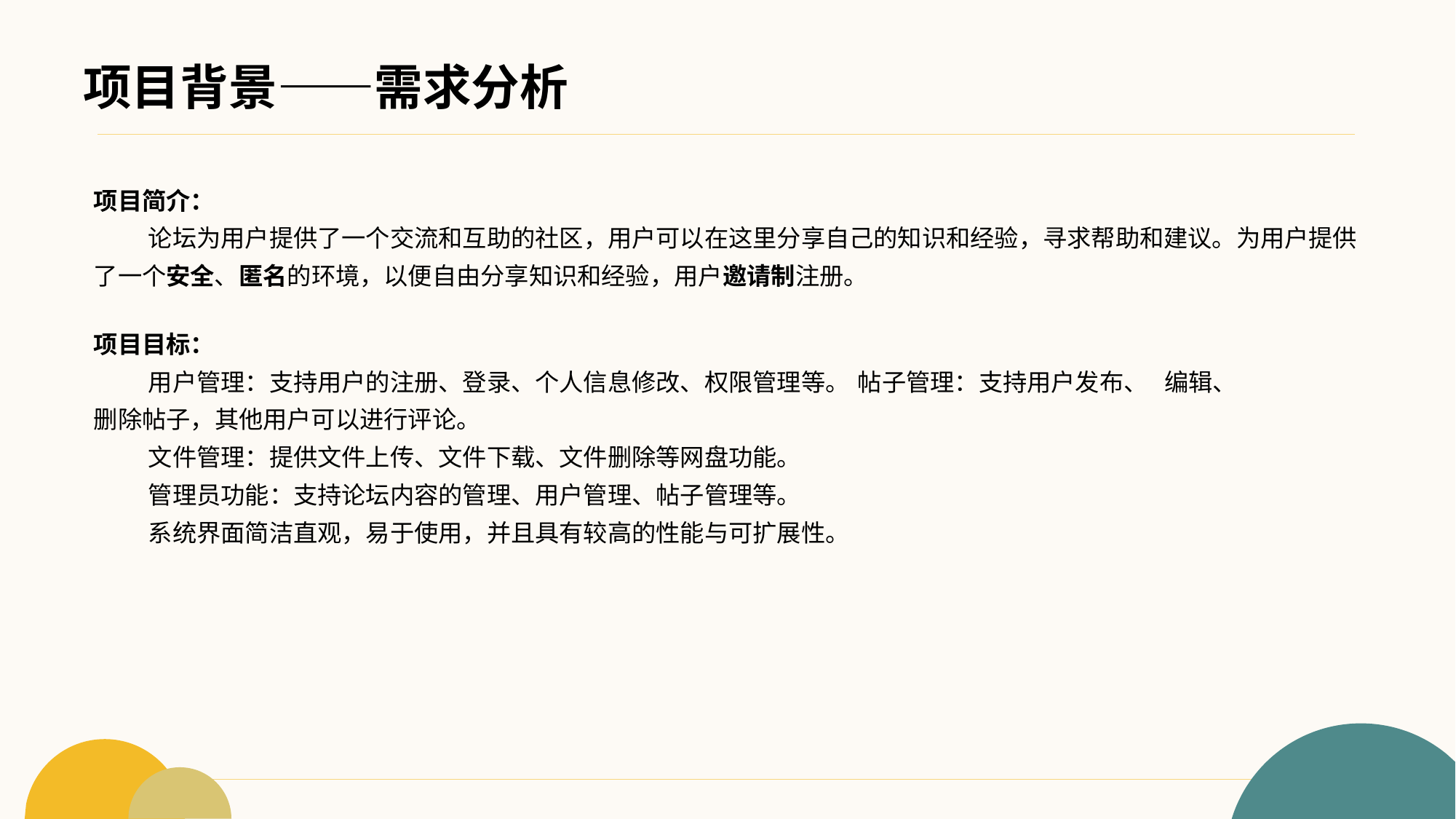

# 项目背景——需求分析
项目简介：
论坛为用户提供了一个交流和互助的社区，用户可以在这里分享自己的知识和经验，寻求帮助和建议。为用户提供了一个安全、匿名的环境，以便自由分享知识和经验，用户邀请制注册。
项目目标：
用户管理：支持用户的注册、登录、个人信息修改、权限管理等。	帖子管理：支持用户发布、   编辑、删除帖子，其他用户可以进行评论。
文件管理：提供文件上传、文件下载、文件删除等网盘功能。
管理员功能：支持论坛内容的管理、用户管理、帖子管理等。
系统界面简洁直观，易于使用，并且具有较高的性能与可扩展性。